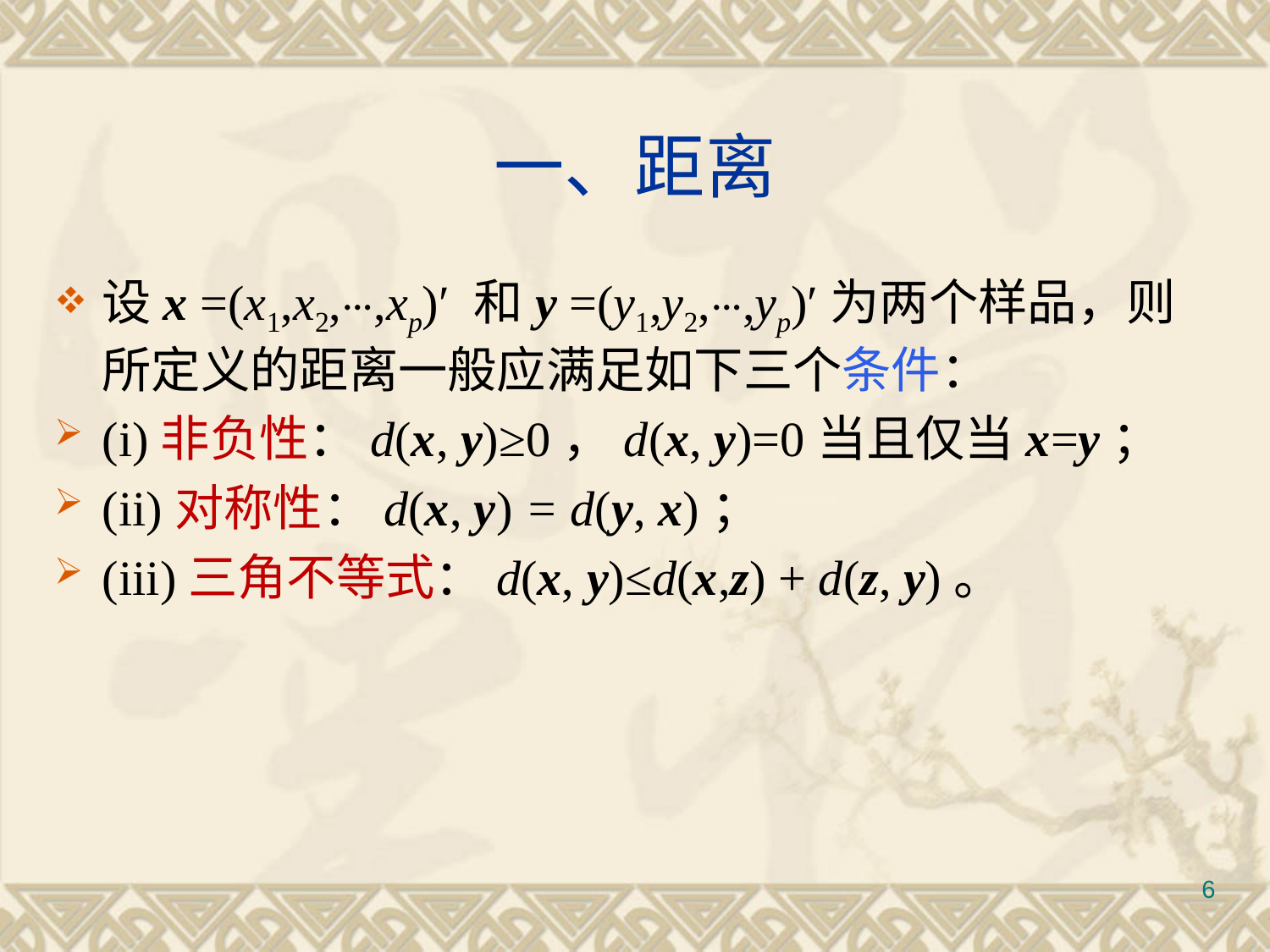

# 一、距离
设x =(x1,x2,⋯,xp)′ 和y =(y1,y2,⋯,yp)′为两个样品，则所定义的距离一般应满足如下三个条件：
(i)非负性：d(x, y)≥0，d(x, y)=0当且仅当x=y；
(ii)对称性：d(x, y) = d(y, x)；
(iii)三角不等式：d(x, y)≤d(x,z) + d(z, y)。
6